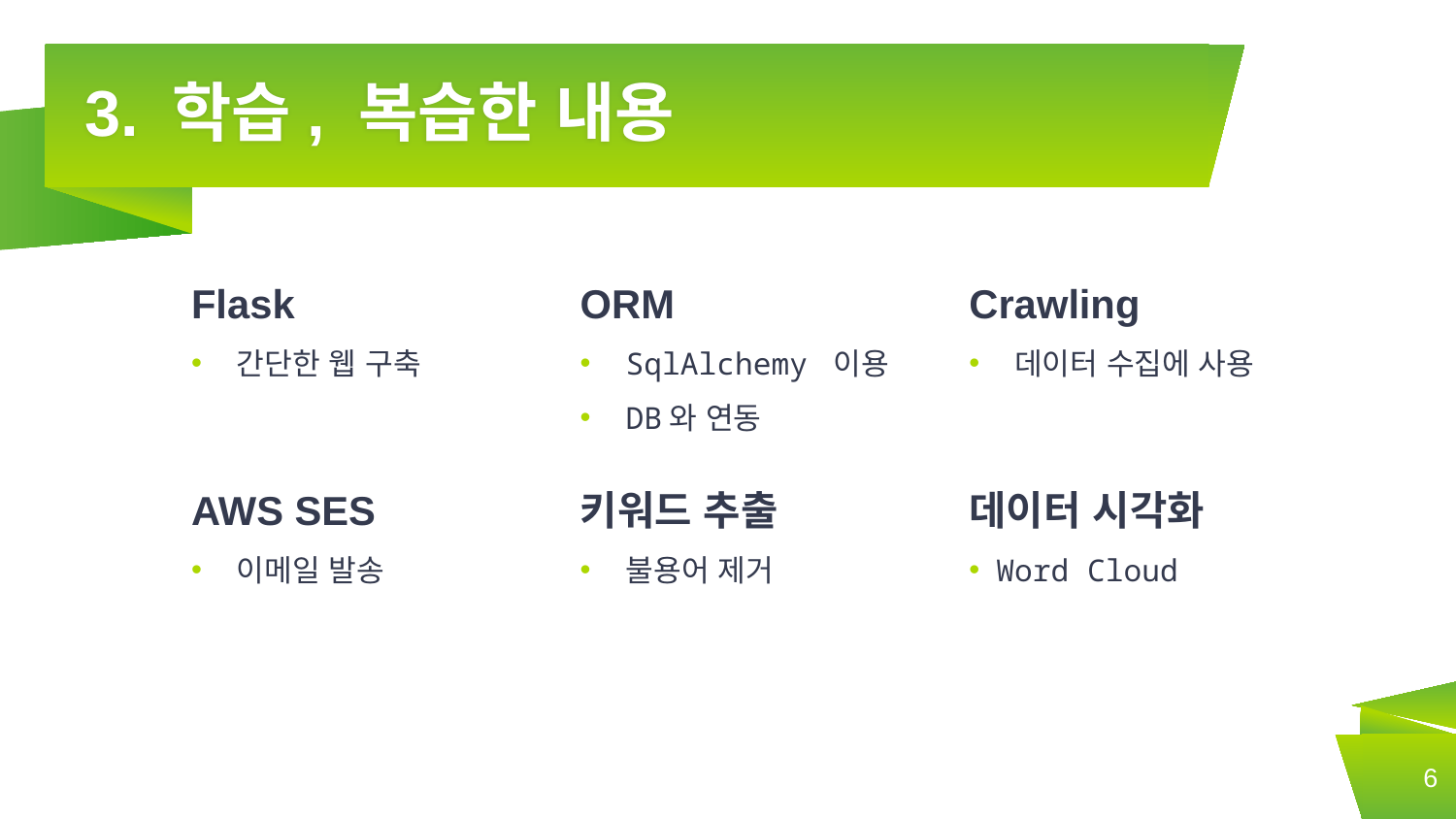

# 3. 학습, 복습한 내용
Flask
간단한 웹 구축
ORM
SqlAlchemy 이용
DB와 연동
Crawling
데이터 수집에 사용
AWS SES
이메일 발송
키워드 추출
불용어 제거
데이터 시각화
Word Cloud

6